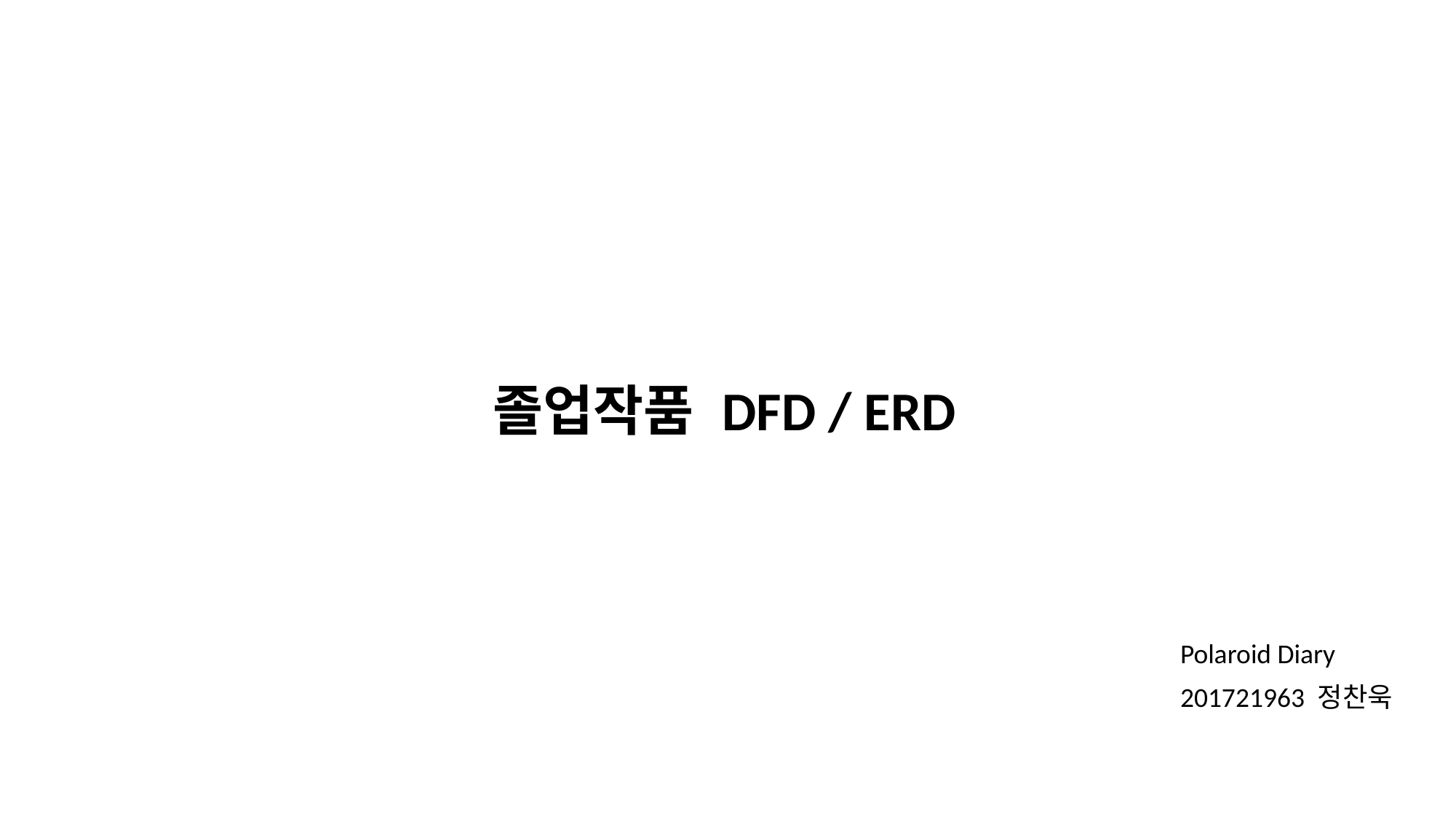

졸업작품 DFD / ERD
Polaroid Diary
201721963 정찬욱